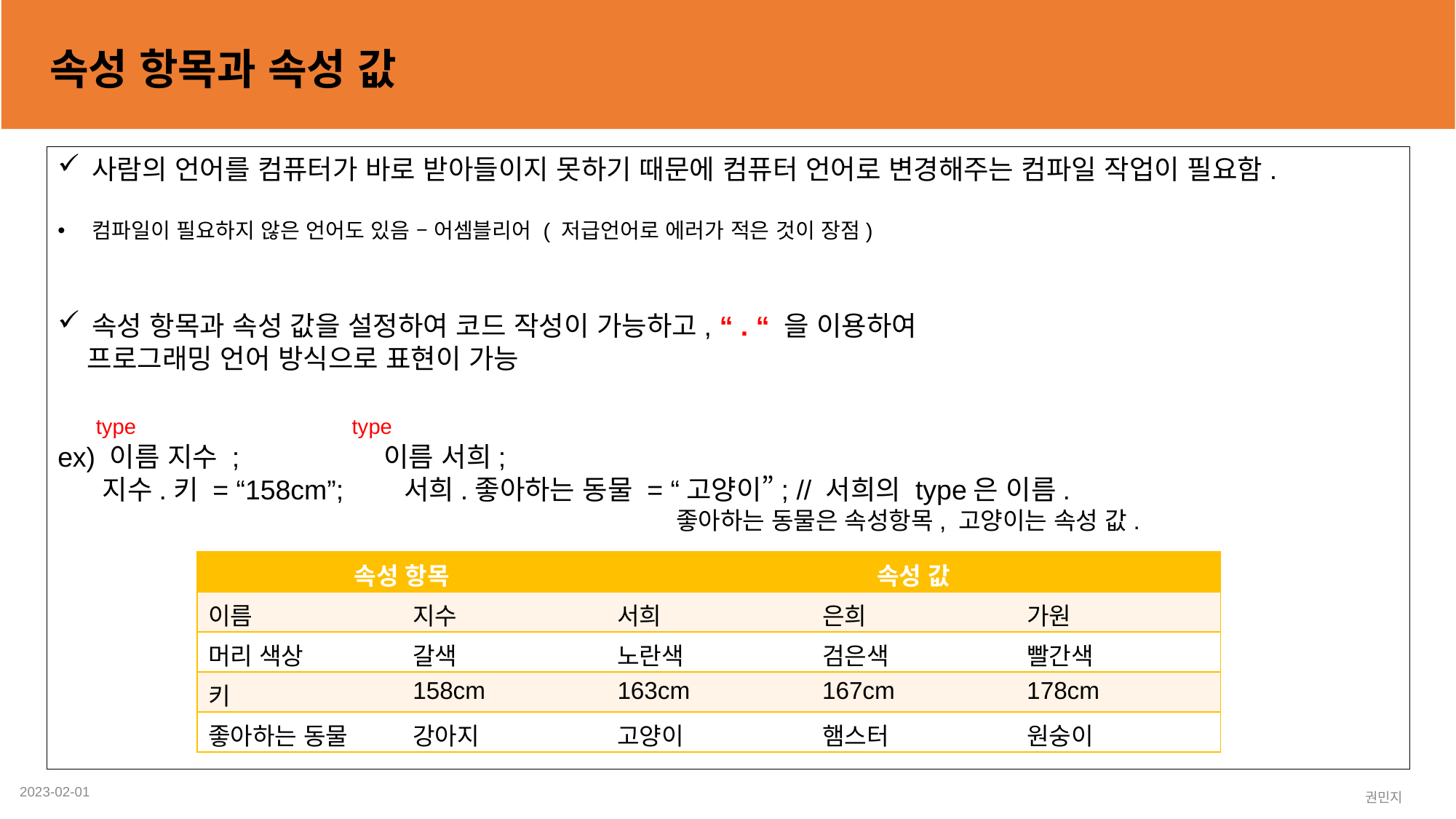

속성 항목과 속성 값
사람의 언어를 컴퓨터가 바로 받아들이지 못하기 때문에 컴퓨터 언어로 변경해주는 컴파일 작업이 필요함.

컴파일이 필요하지 않은 언어도 있음 – 어셈블리어 ( 저급언어로 에러가 적은 것이 장점)

속성 항목과 속성 값을 설정하여 코드 작성이 가능하고, “ . “ 을 이용하여
   프로그래밍 언어 방식으로 표현이 가능

     type                                    type
ex) 이름 지수 ;                  이름 서희;
     지수.키 = “158cm”;       서희.좋아하는 동물 = “고양이”; // 서희의 type은 이름.
                                                                                           좋아하는 동물은 속성항목, 고양이는 속성 값.
| 속성 항목 |  | 속성 값 |  |  |
| --- | --- | --- | --- | --- |
| 이름 | 지수 | 서희 | 은희 | 가원 |
| 머리 색상 | 갈색 | 노란색 | 검은색 | 빨간색 |
| 키 | 158cm | 163cm | 167cm | 178cm |
| 좋아하는 동물 | 강아지 | 고양이 | 햄스터 | 원숭이 |
2023-02-01
권민지